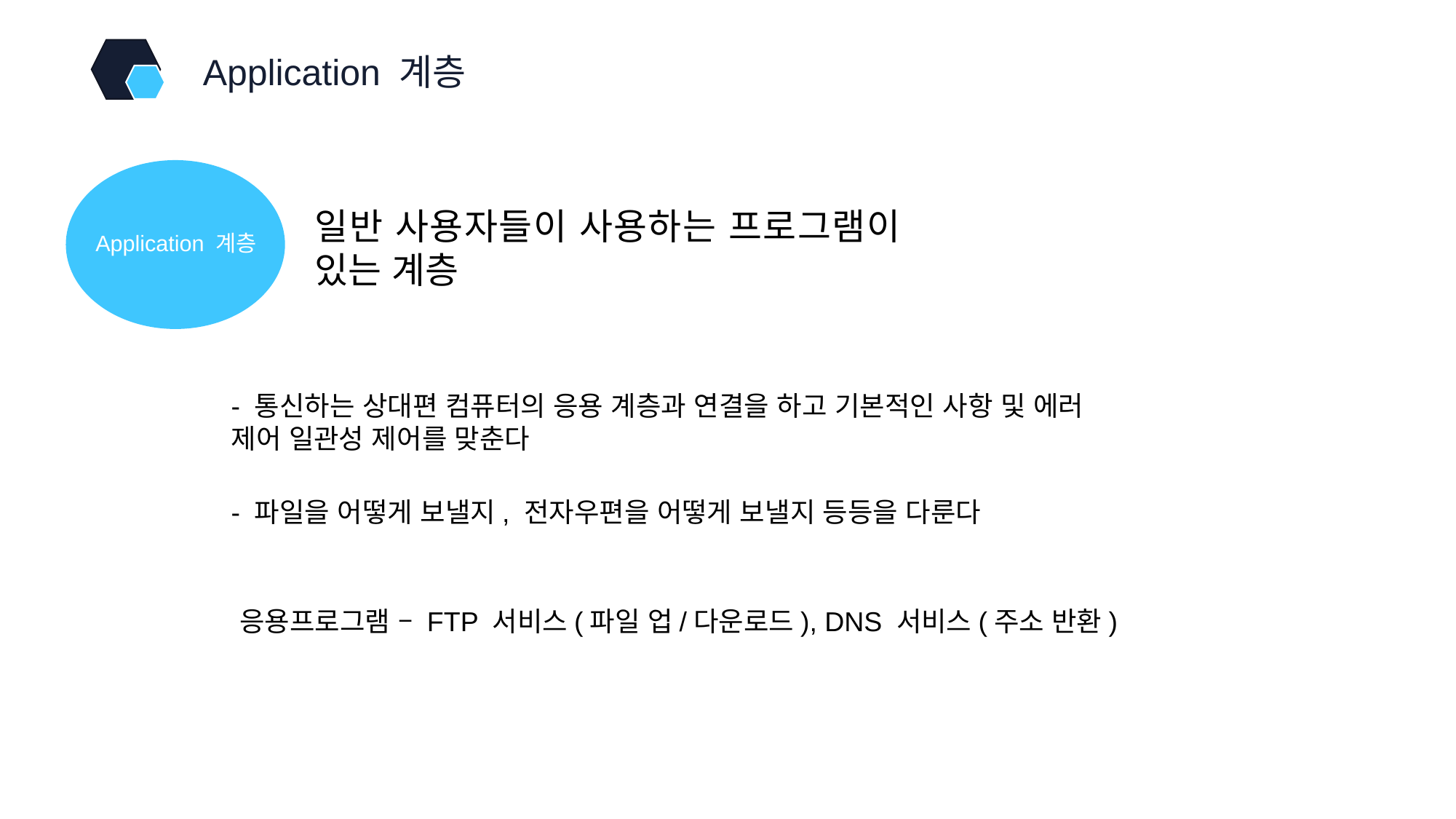

Application 계층

일반 사용자들이 사용하는 프로그램이 있는 계층

Application 계층
- 통신하는 상대편 컴퓨터의 응용 계층과 연결을 하고 기본적인 사항 및 에러 제어 일관성 제어를 맞춘다
- 파일을 어떻게 보낼지, 전자우편을 어떻게 보낼지 등등을 다룬다
응용프로그램 – FTP 서비스(파일 업/다운로드), DNS 서비스(주소 반환)